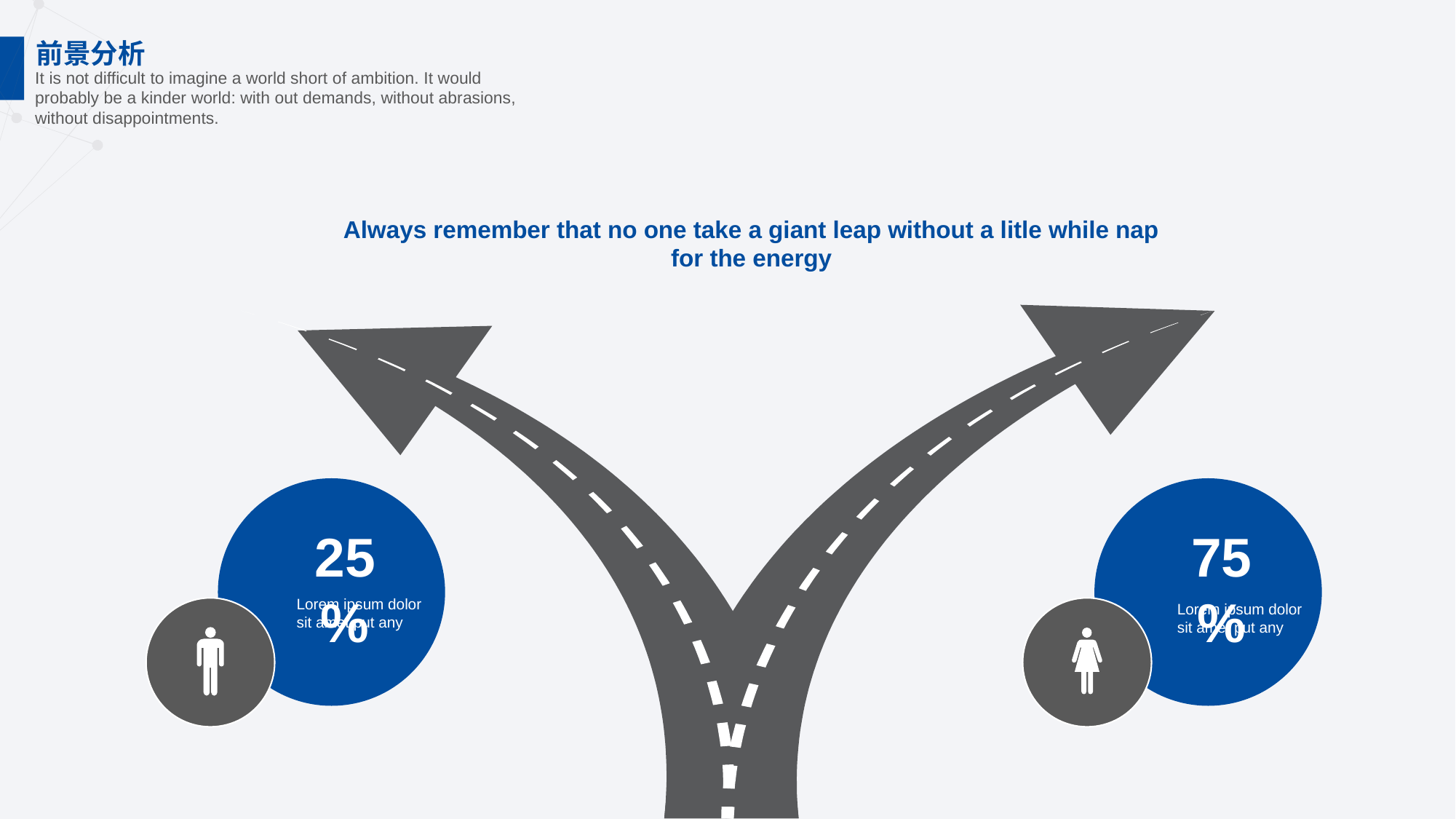

前景分析

It is not difficult to imagine a world short of ambition. It would probably be a kinder world: with out demands, without abrasions, without disappointments.
Always remember that no one take a giant leap without a litle while nap for the energy

25 %
Lorem ipsum dolor sit amet put any

75 %
Lorem ipsum dolor sit amet put any